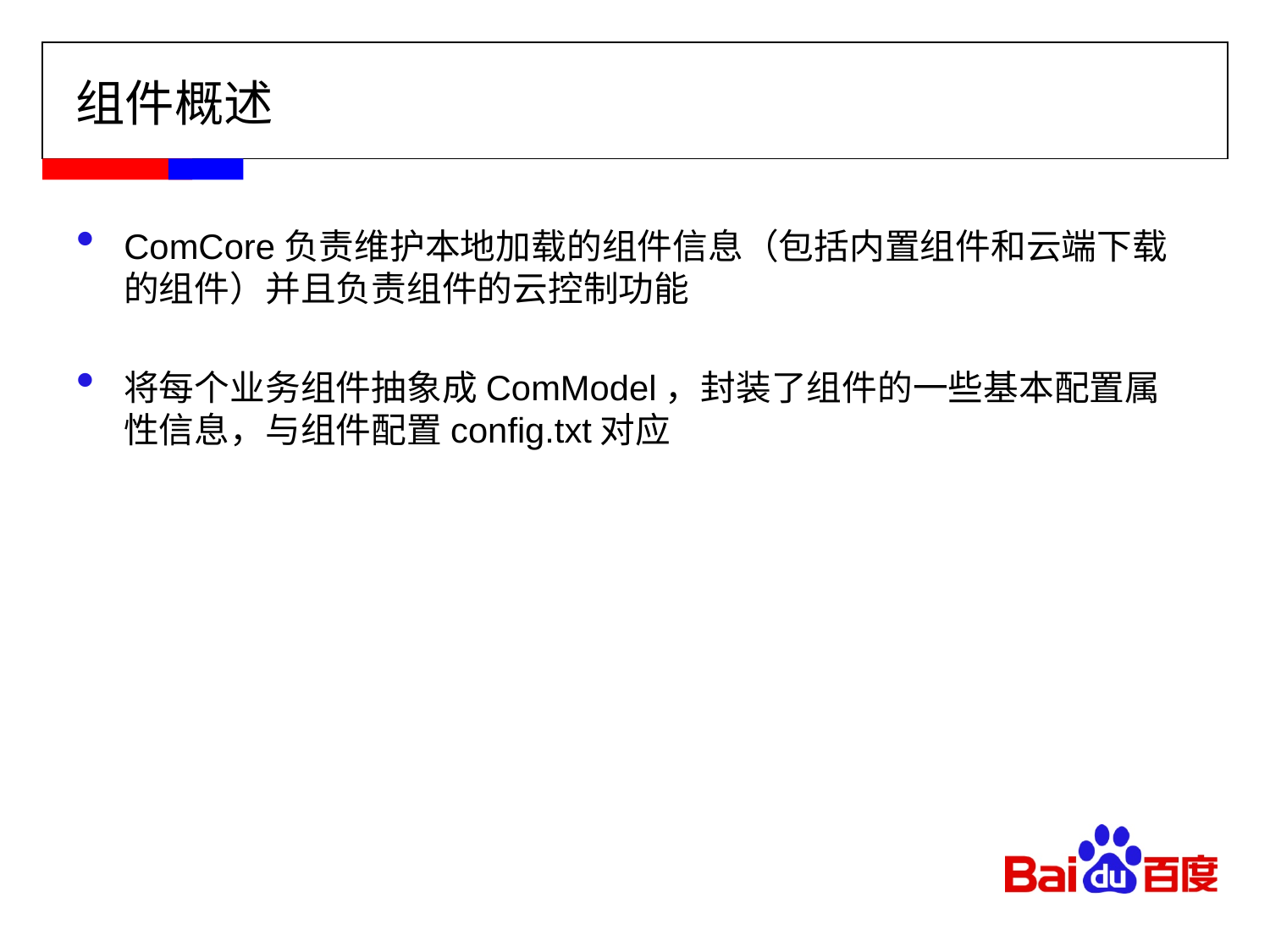

# 组件概述
ComCore负责维护本地加载的组件信息（包括内置组件和云端下载的组件）并且负责组件的云控制功能

将每个业务组件抽象成ComModel，封装了组件的一些基本配置属性信息，与组件配置config.txt对应